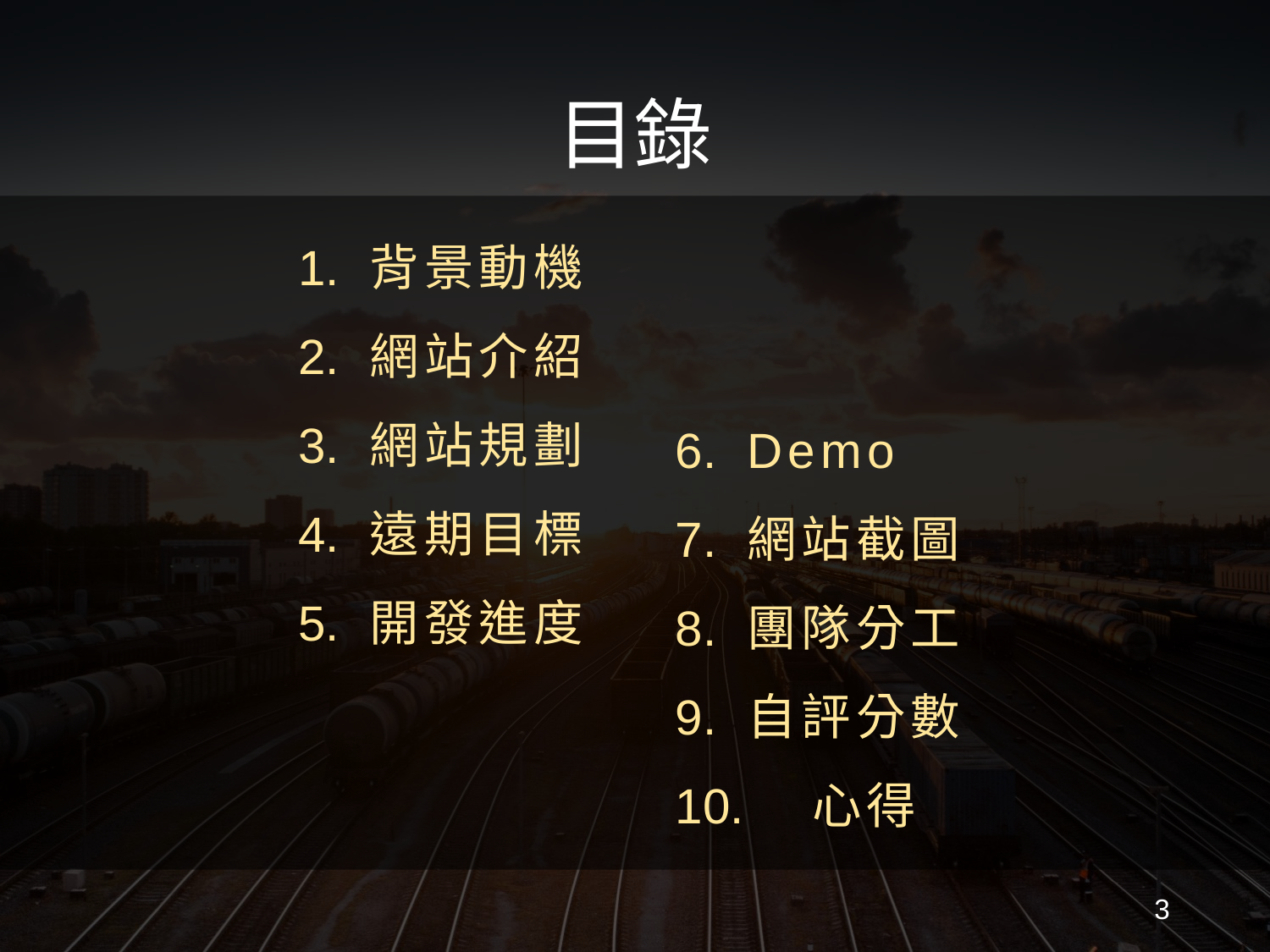

# 目錄

背景動機
網站介紹
網站規劃
遠期目標
開發進度
Demo
網站截圖
團隊分工
自評分數
心得
3